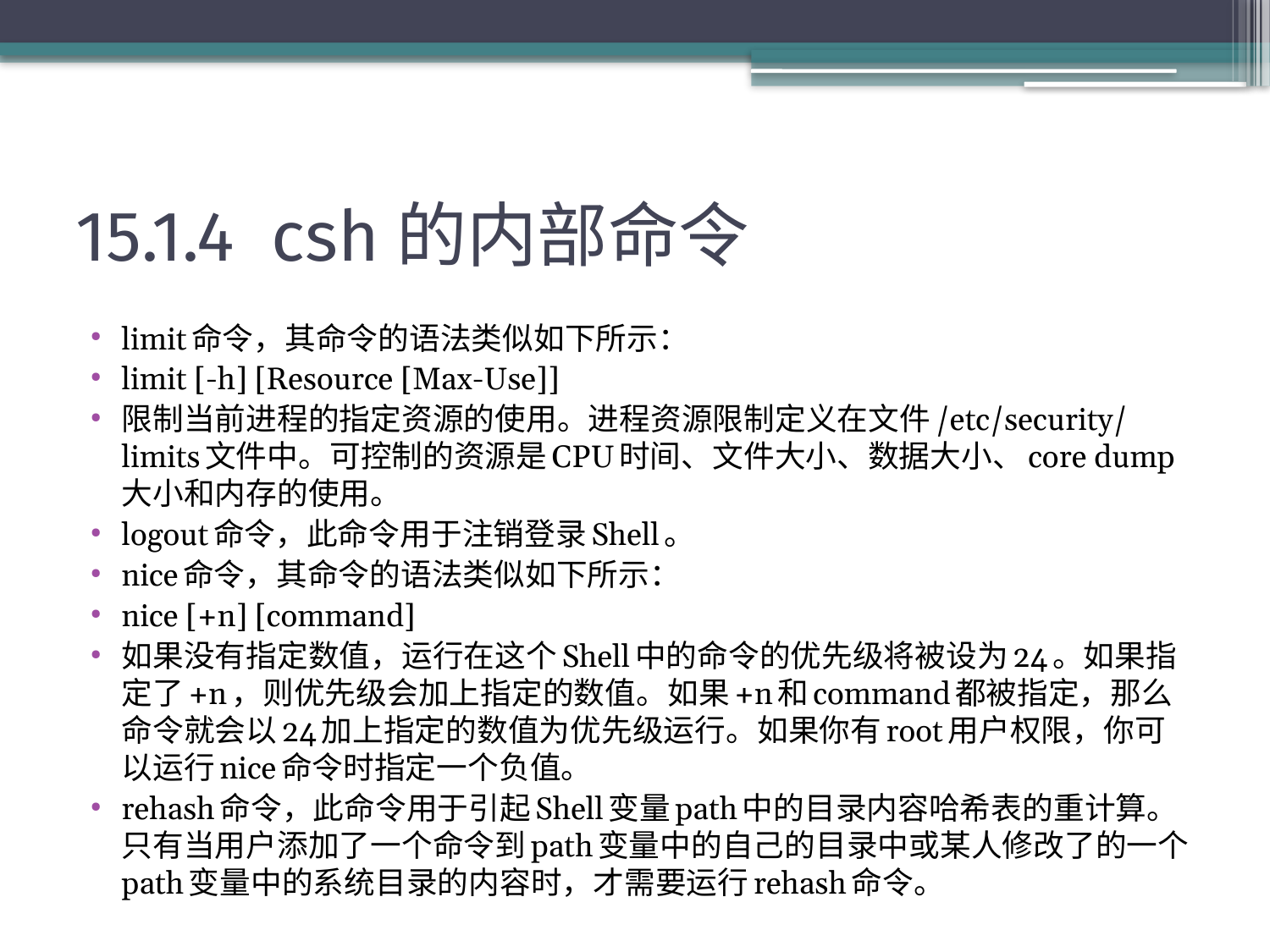

# 15.1.4  csh的内部命令
limit命令，其命令的语法类似如下所示：
limit [-h] [Resource [Max-Use]]
限制当前进程的指定资源的使用。进程资源限制定义在文件/etc/security/limits文件中。可控制的资源是CPU时间、文件大小、数据大小、core dump大小和内存的使用。
logout命令，此命令用于注销登录Shell。
nice命令，其命令的语法类似如下所示：
nice [+n] [command]
如果没有指定数值，运行在这个Shell中的命令的优先级将被设为24。如果指定了+n，则优先级会加上指定的数值。如果+n和command都被指定，那么命令就会以24加上指定的数值为优先级运行。如果你有root用户权限，你可以运行nice命令时指定一个负值。
rehash命令，此命令用于引起Shell变量path中的目录内容哈希表的重计算。只有当用户添加了一个命令到path变量中的自己的目录中或某人修改了的一个path变量中的系统目录的内容时，才需要运行rehash命令。